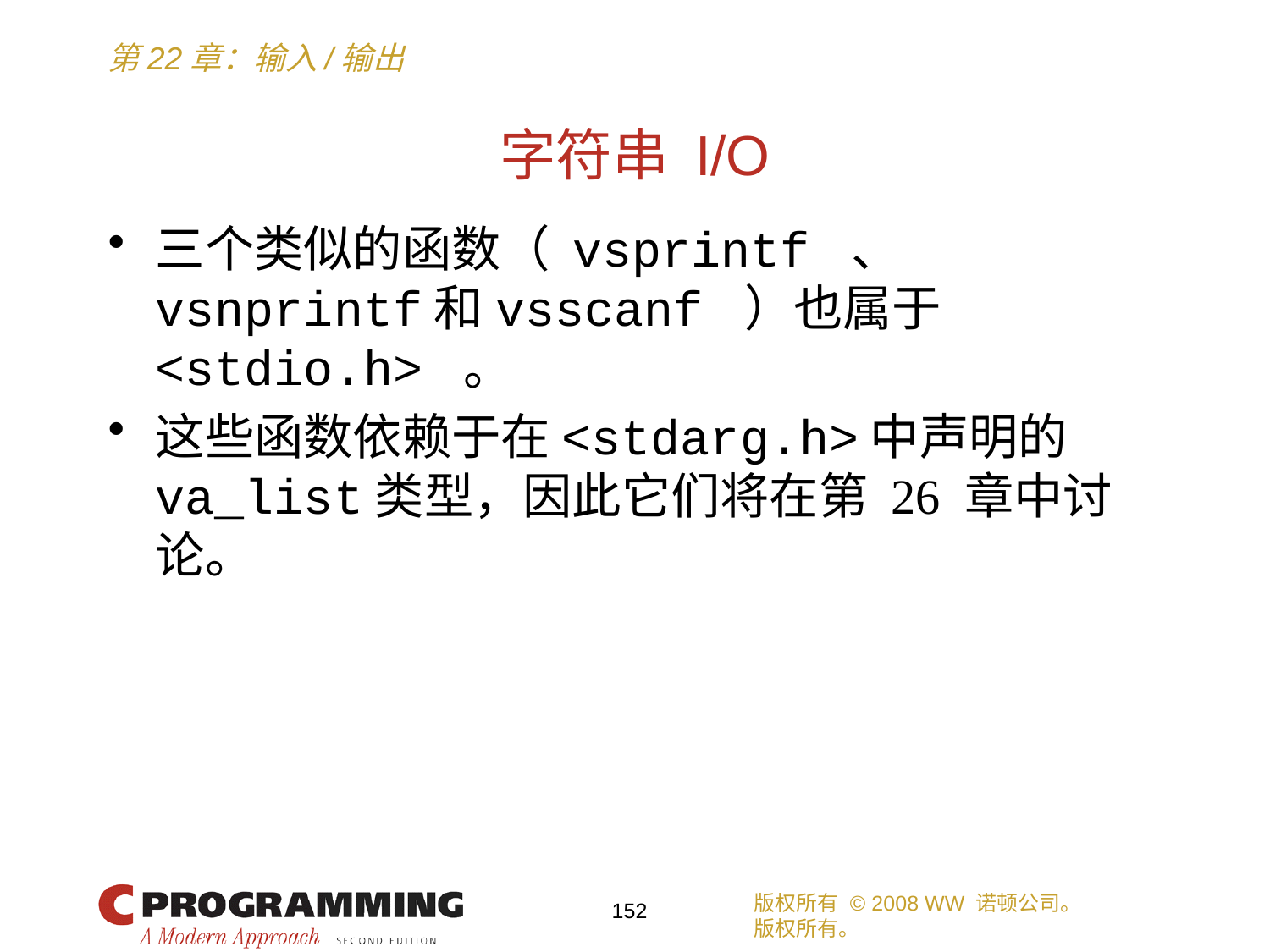

# 字符串 I/O
三个类似的函数（ vsprintf 、 vsnprintf和vsscanf ）也属于<stdio.h> 。
这些函数依赖于在<stdarg.h>中声明的va_list类型，因此它们将在第 26 章中讨论。

版权所有 © 2008 WW 诺顿公司。
版权所有。
152